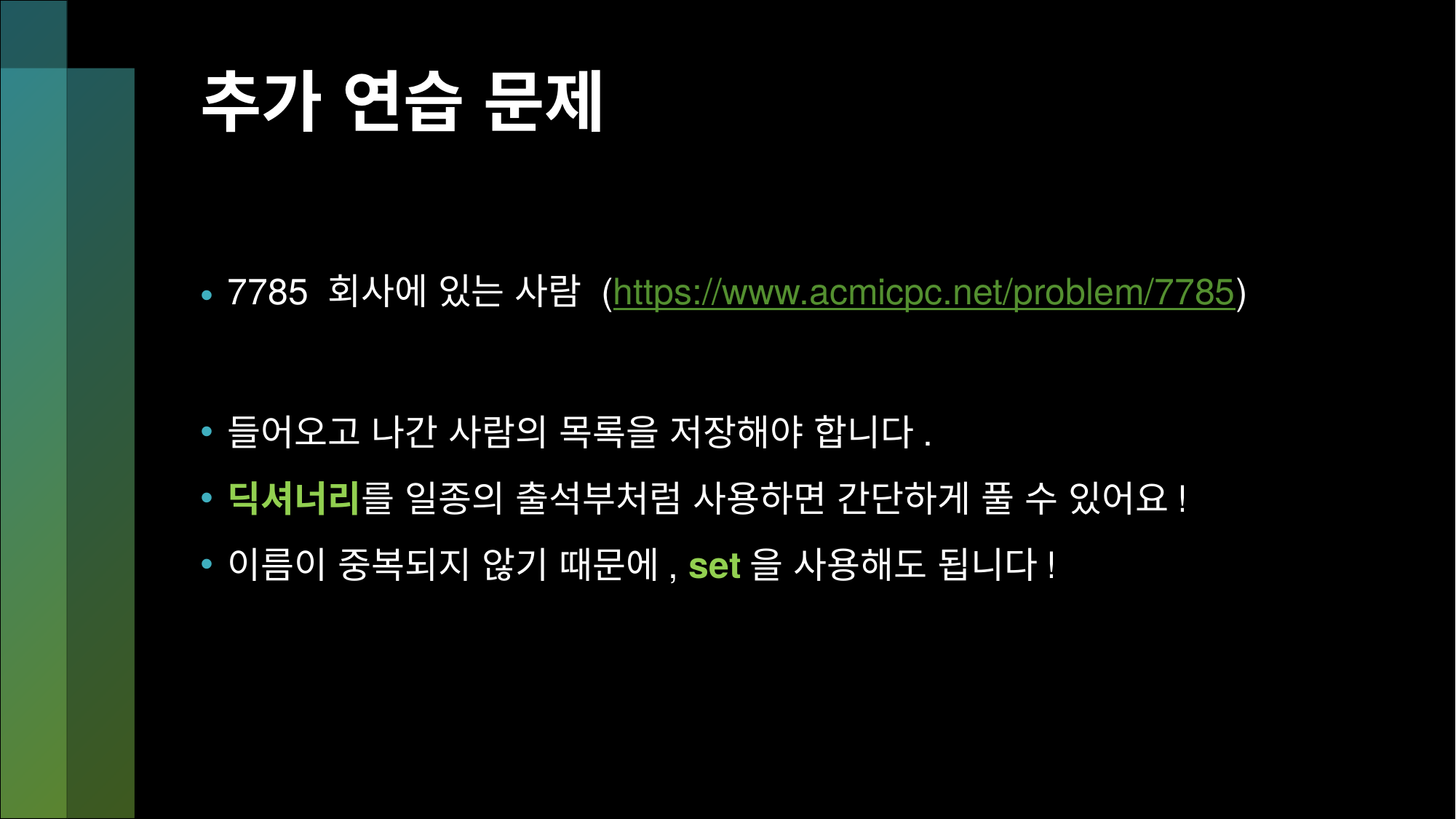

# 추가 연습 문제
7785 회사에 있는 사람 (https://www.acmicpc.net/problem/7785)

들어오고 나간 사람의 목록을 저장해야 합니다.
딕셔너리를 일종의 출석부처럼 사용하면 간단하게 풀 수 있어요!
이름이 중복되지 않기 때문에, set을 사용해도 됩니다!